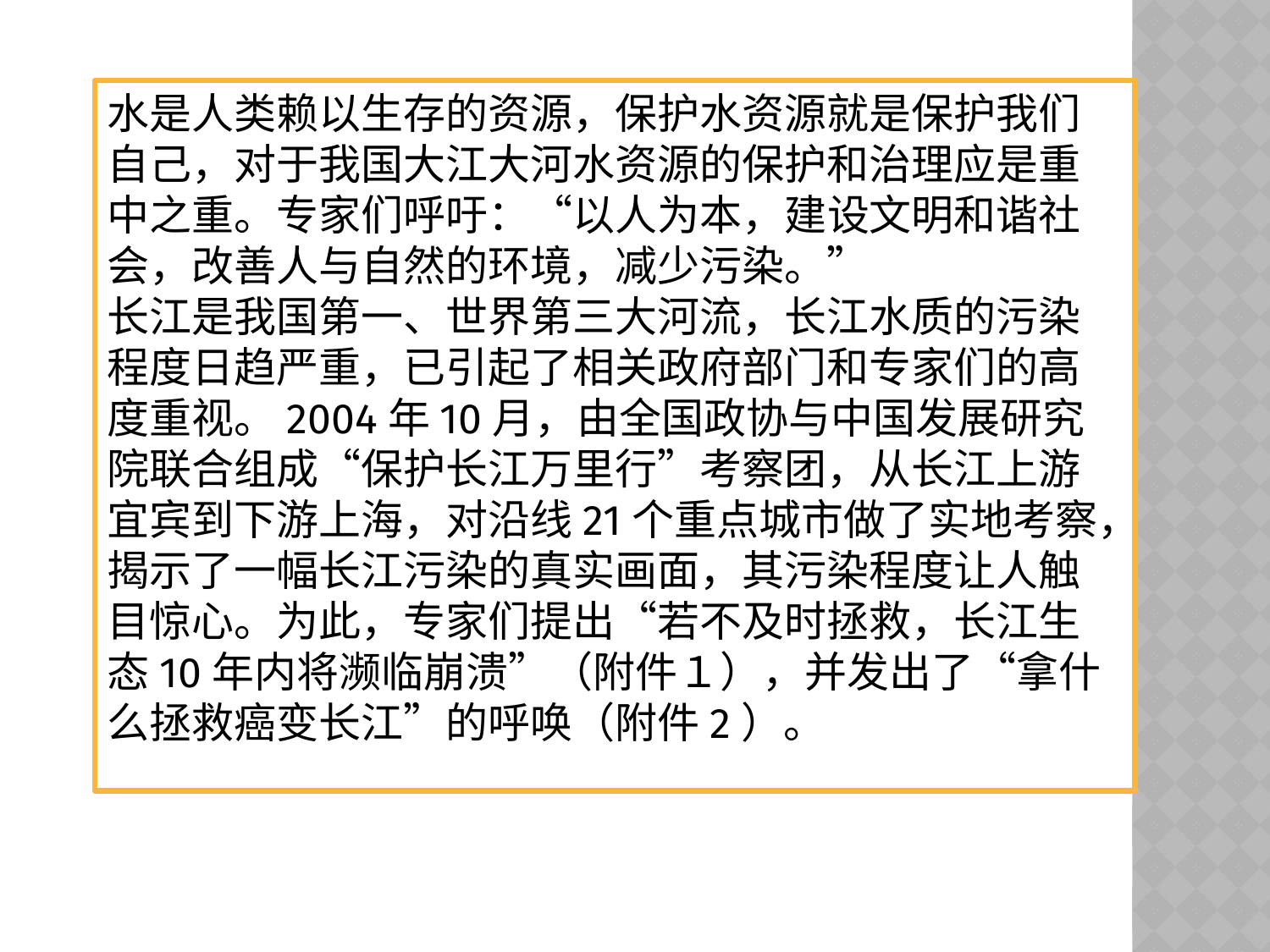

水是人类赖以生存的资源，保护水资源就是保护我们自己，对于我国大江大河水资源的保护和治理应是重中之重。专家们呼吁：“以人为本，建设文明和谐社会，改善人与自然的环境，减少污染。”
长江是我国第一、世界第三大河流，长江水质的污染程度日趋严重，已引起了相关政府部门和专家们的高度重视。2004年10月，由全国政协与中国发展研究院联合组成“保护长江万里行”考察团，从长江上游宜宾到下游上海，对沿线21个重点城市做了实地考察，揭示了一幅长江污染的真实画面，其污染程度让人触目惊心。为此，专家们提出“若不及时拯救，长江生态10年内将濒临崩溃”（附件１），并发出了“拿什么拯救癌变长江”的呼唤（附件2）。